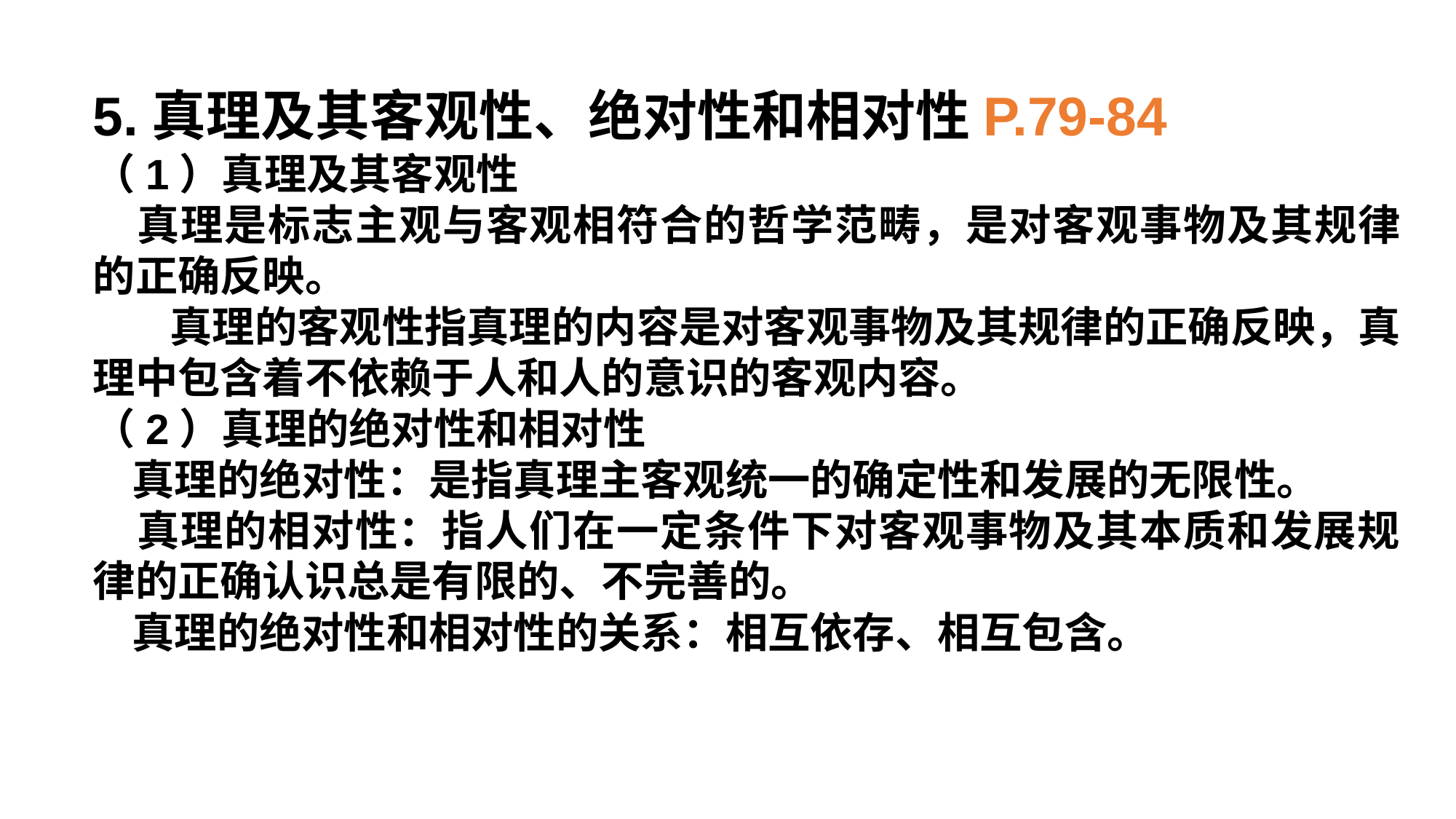

5.真理及其客观性、绝对性和相对性P.79-84
（1）真理及其客观性
   真理是标志主观与客观相符合的哲学范畴，是对客观事物及其规律的正确反映。
       真理的客观性指真理的内容是对客观事物及其规律的正确反映，真理中包含着不依赖于人和人的意识的客观内容。
（2）真理的绝对性和相对性
   真理的绝对性：是指真理主客观统一的确定性和发展的无限性。
   真理的相对性：指人们在一定条件下对客观事物及其本质和发展规律的正确认识总是有限的、不完善的。
   真理的绝对性和相对性的关系：相互依存、相互包含。